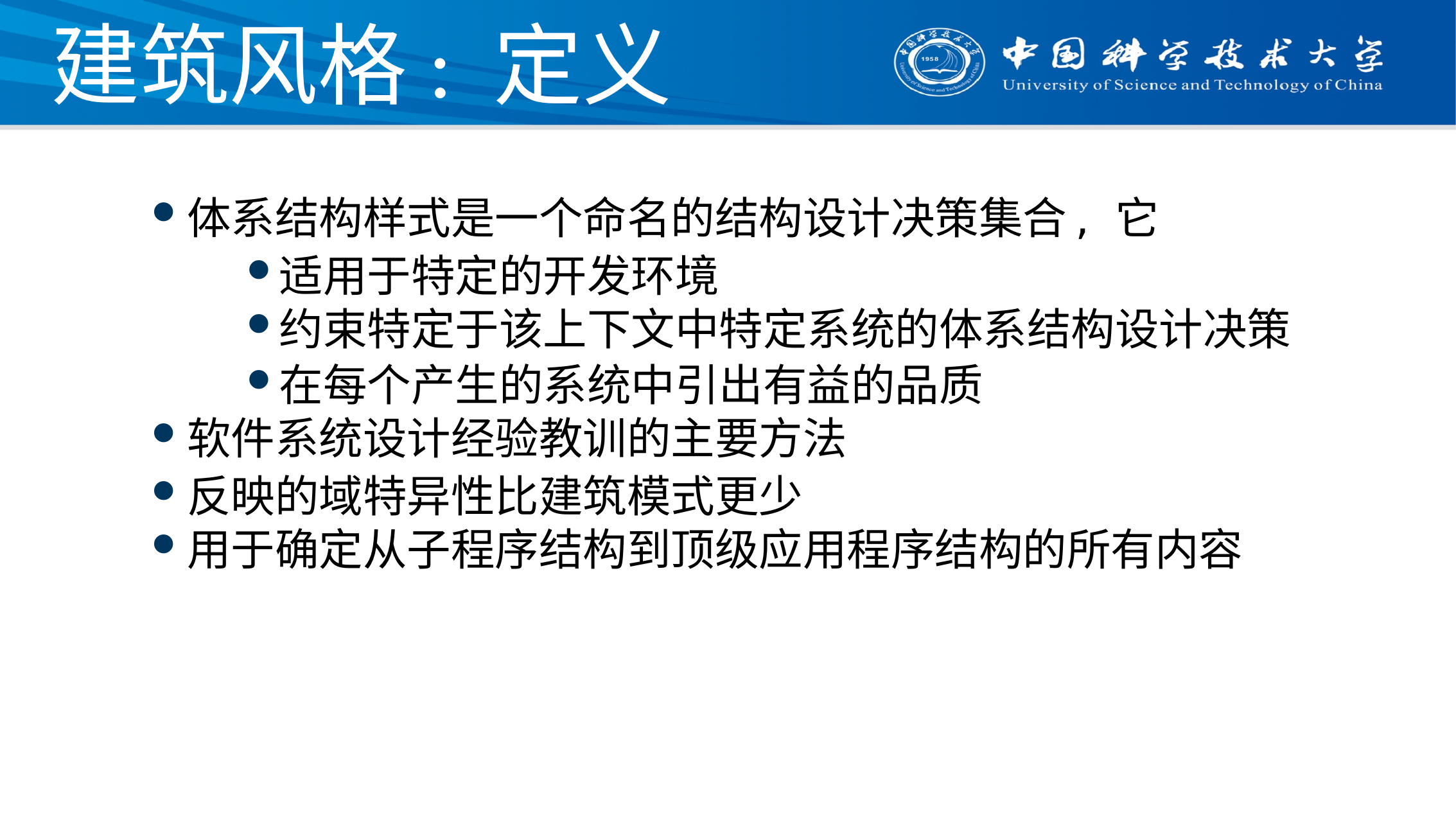

# 建筑风格: 定义
体系结构样式是一个命名的结构设计决策集合, 它
适用于特定的开发环境
约束特定于该上下文中特定系统的体系结构设计决策
在每个产生的系统中引出有益的品质
软件系统设计经验教训的主要方法
反映的域特异性比建筑模式更少
用于确定从子程序结构到顶级应用程序结构的所有内容